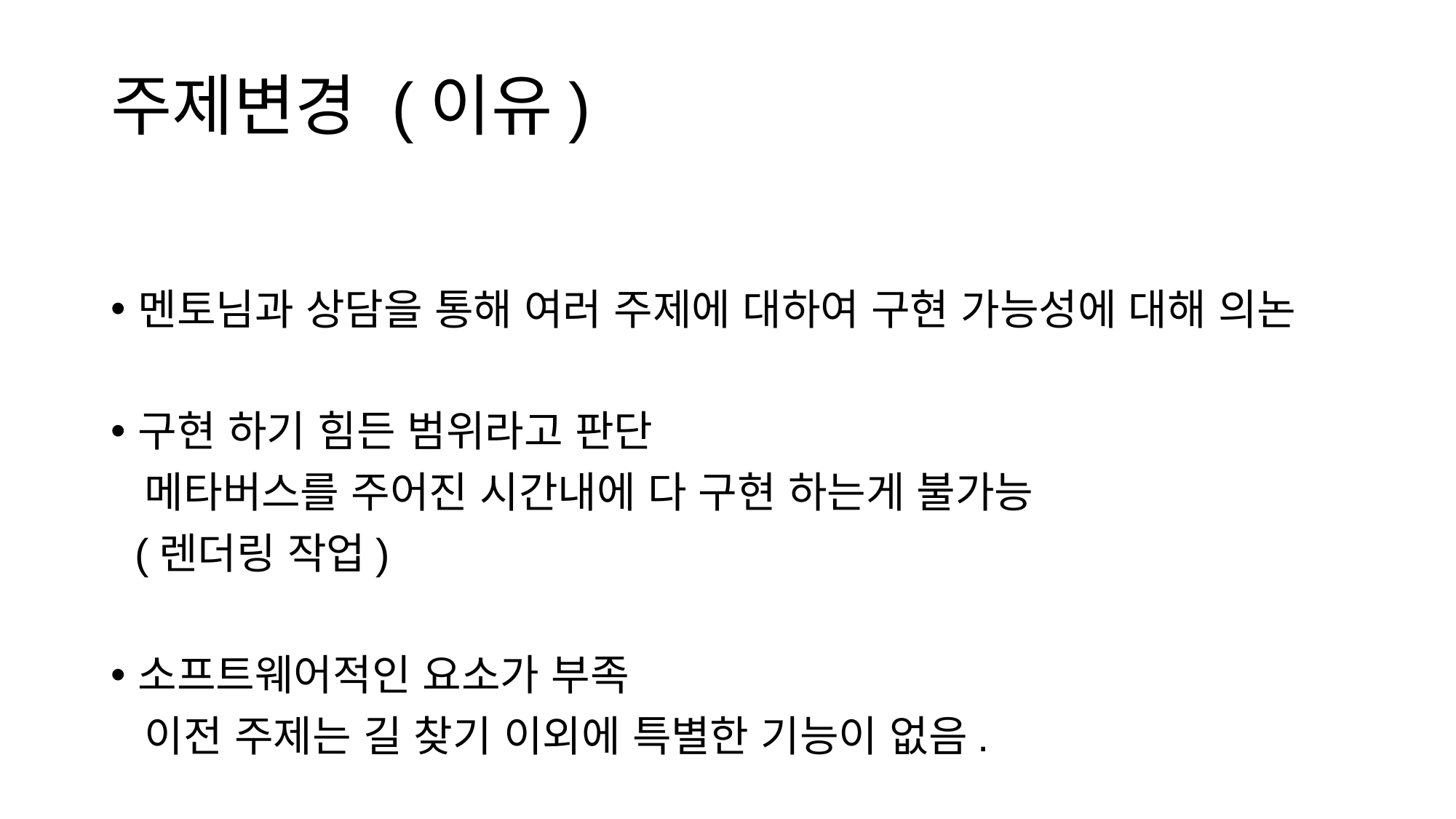

# 주제변경 (이유)

멘토님과 상담을 통해 여러 주제에 대하여 구현 가능성에 대해 의논

구현 하기 힘든 범위라고 판단
  메타버스를 주어진 시간내에 다 구현 하는게 불가능
  (렌더링 작업)

소프트웨어적인 요소가 부족
  이전 주제는 길 찾기 이외에 특별한 기능이 없음.